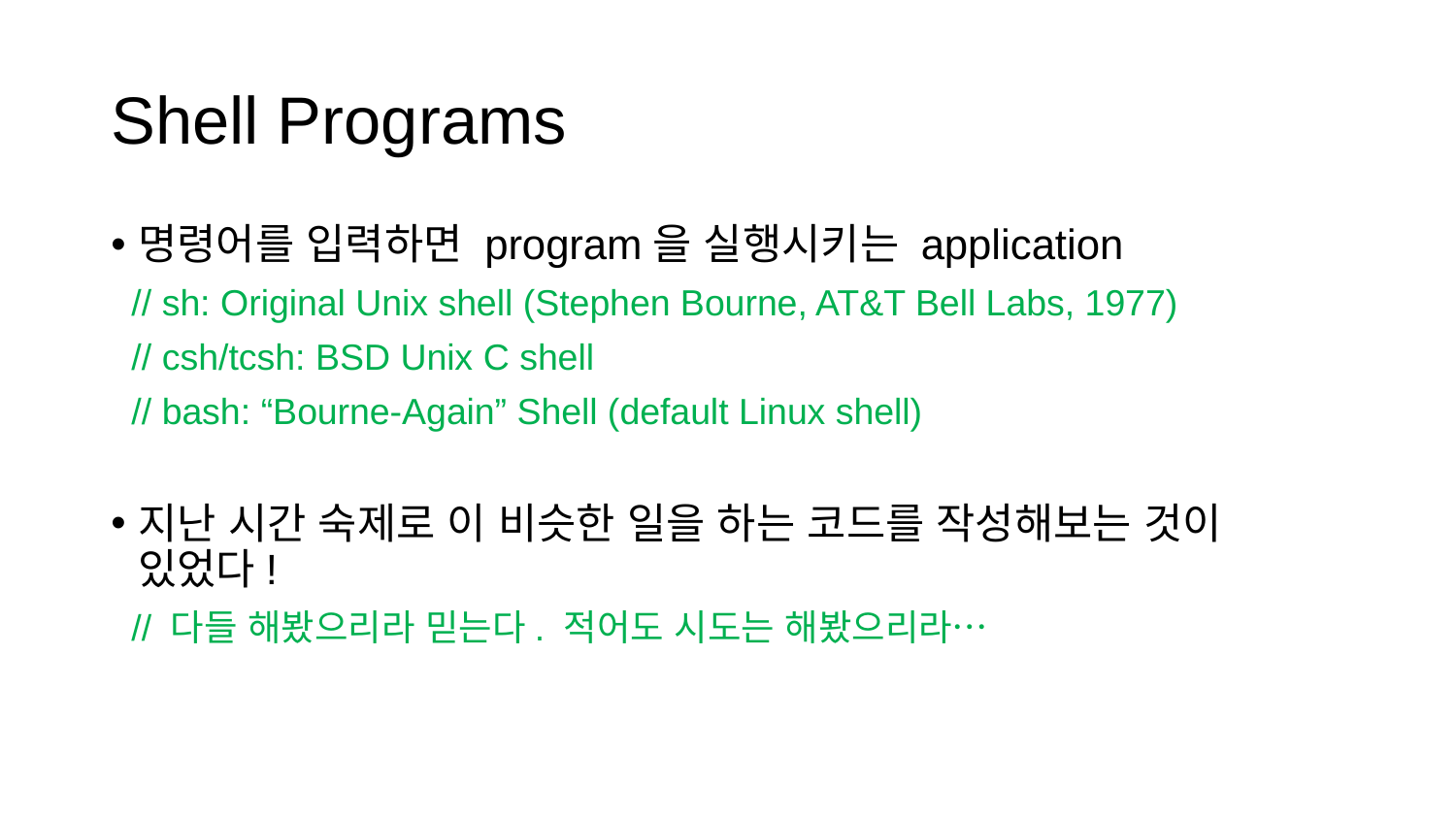

Shell Programs
명령어를 입력하면 program을 실행시키는 application
  // sh: Original Unix shell (Stephen Bourne, AT&T Bell Labs, 1977)
  // csh/tcsh: BSD Unix C shell
  // bash: “Bourne-Again” Shell (default Linux shell)

지난 시간 숙제로 이 비슷한 일을 하는 코드를 작성해보는 것이 있었다!
  // 다들 해봤으리라 믿는다. 적어도 시도는 해봤으리라…